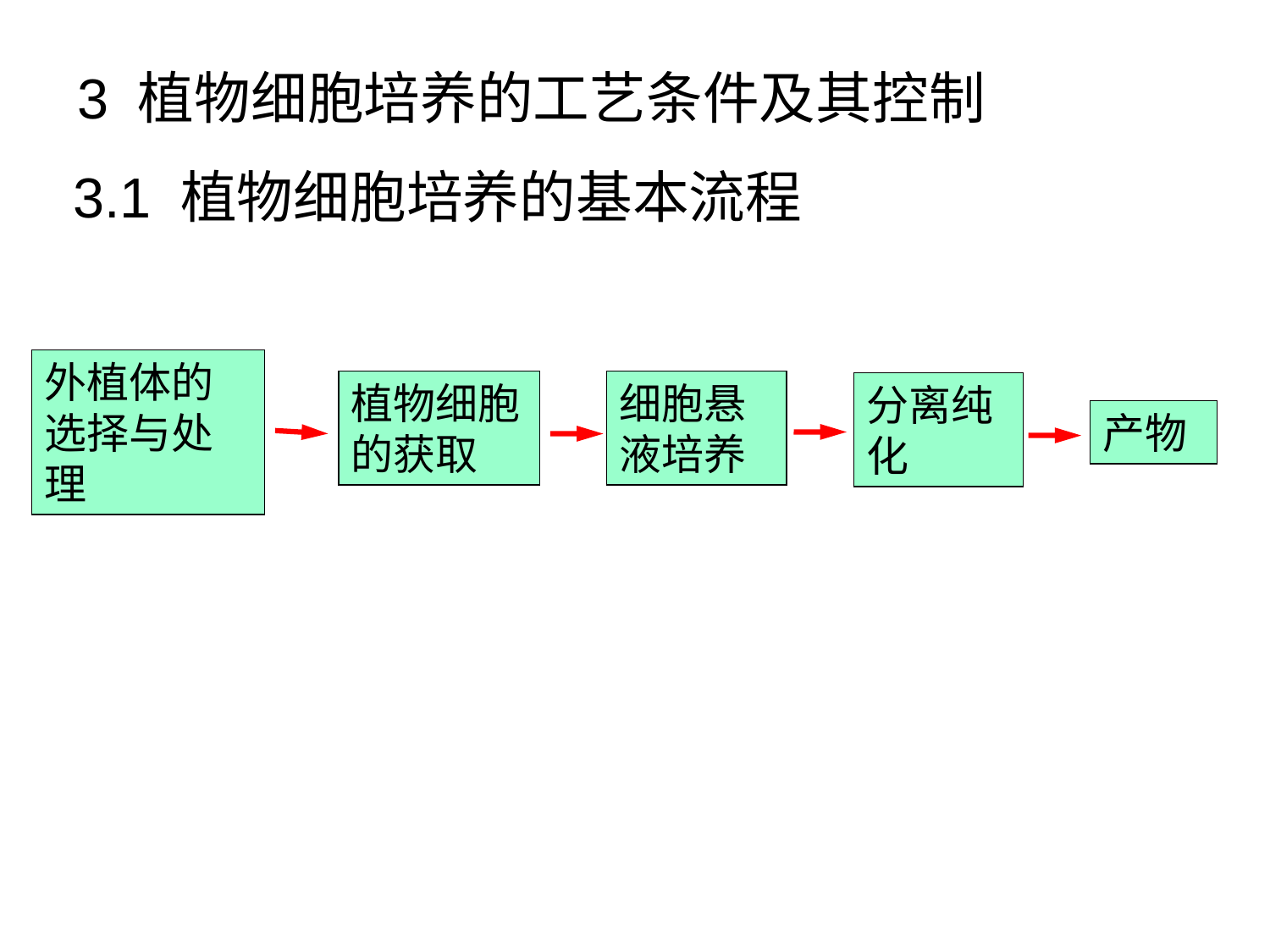

3 植物细胞培养的工艺条件及其控制
3.1 植物细胞培养的基本流程
外植体的选择与处理
植物细胞的获取
细胞悬液培养
分离纯化
产物